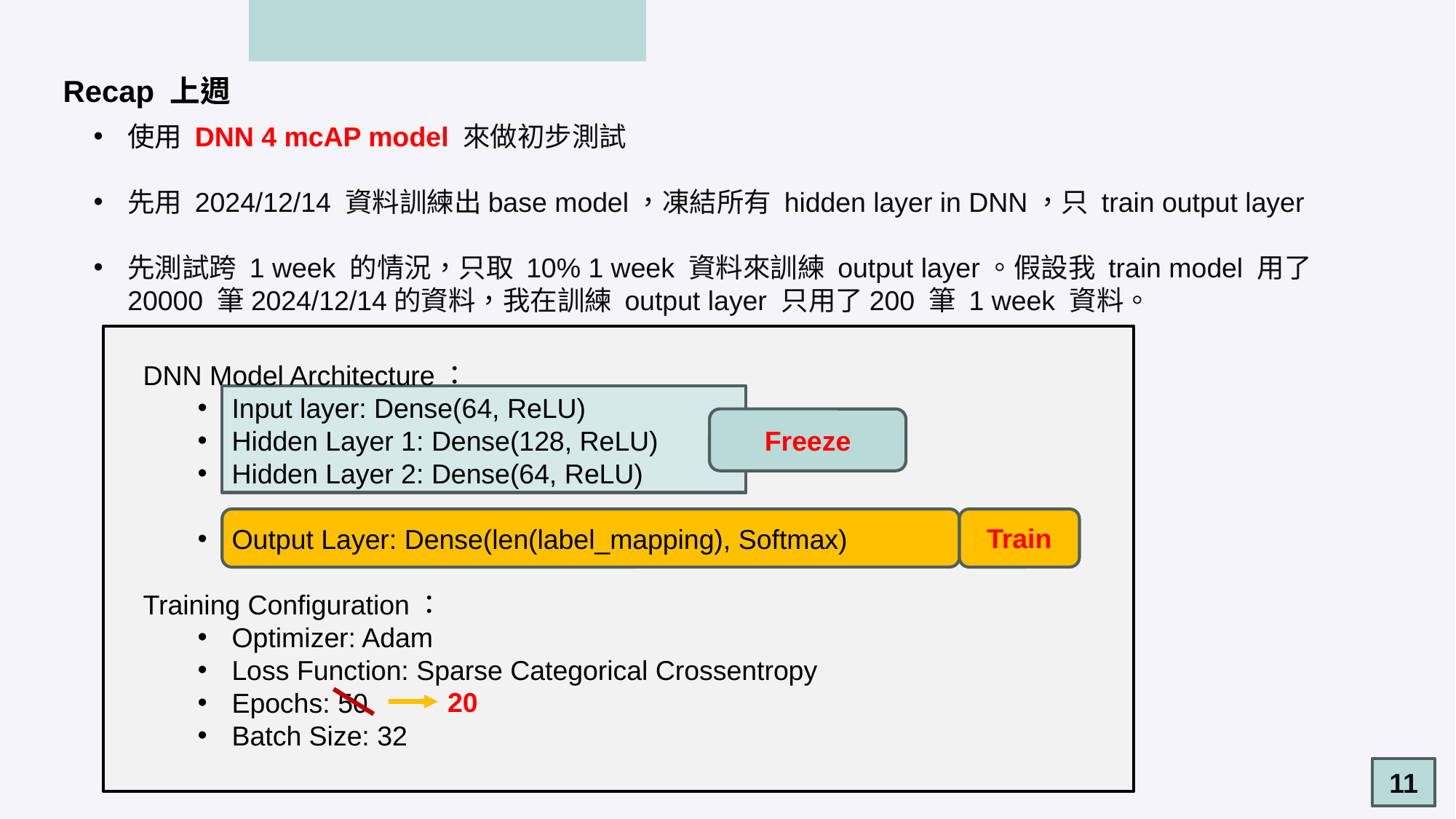

Recap 上週
使用 DNN 4 mcAP model 來做初步測試

先用 2024/12/14 資料訓練出base model，凍結所有 hidden layer in DNN，只 train output layer

先測試跨 1 week 的情況，只取 10% 1 week 資料來訓練 output layer。假設我 train model 用了 20000 筆2024/12/14的資料，我在訓練 output layer 只用了200 筆 1 week 資料。

DNN Model Architecture：
Input layer: Dense(64, ReLU)
Hidden Layer 1: Dense(128, ReLU)
Hidden Layer 2: Dense(64, ReLU)

Output Layer: Dense(len(label_mapping), Softmax)

Training Configuration：
Optimizer: Adam
Loss Function: Sparse Categorical Crossentropy
Epochs: 50
Batch Size: 32

Freeze
Train

20
11